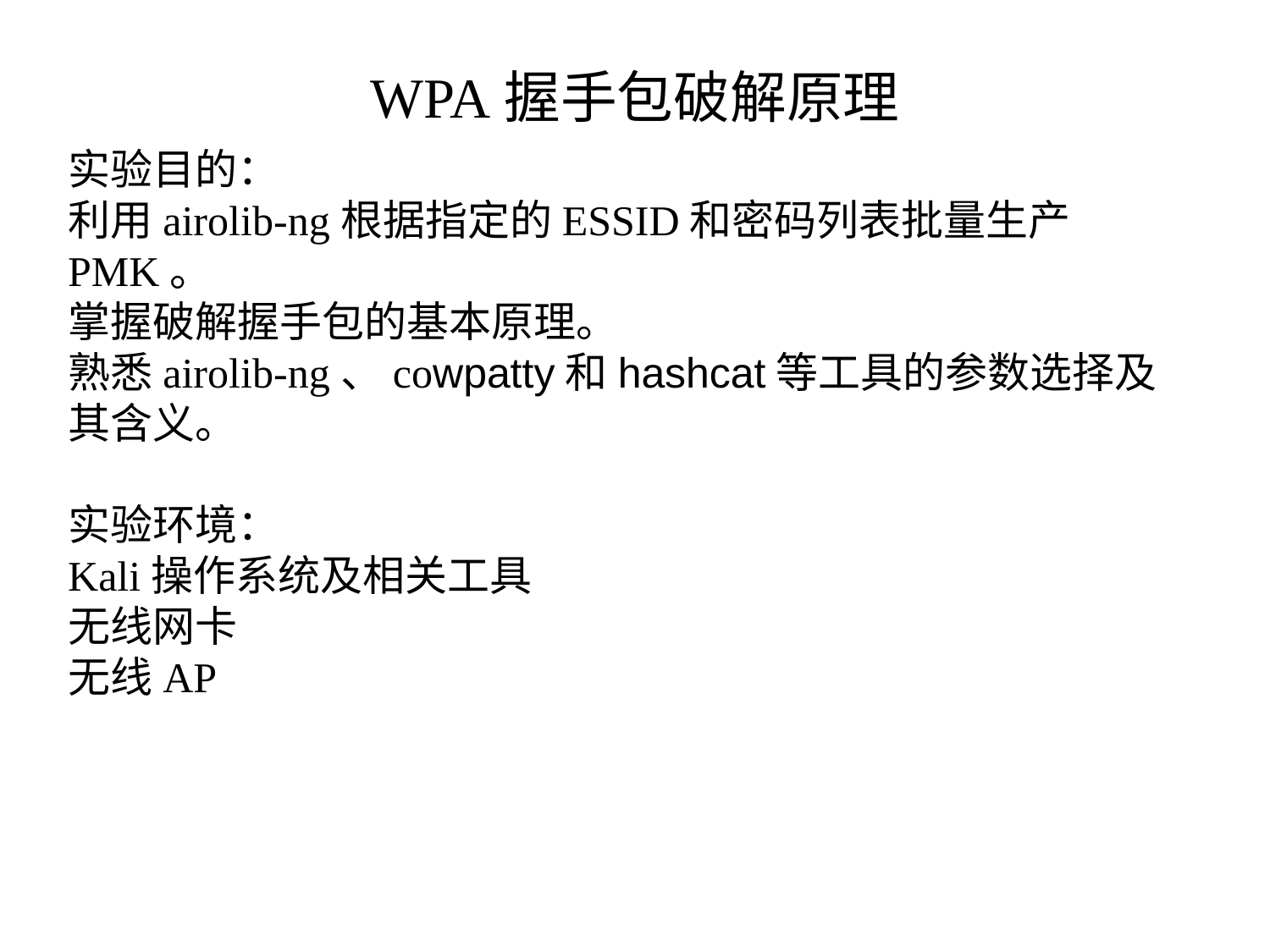

# WPA握手包破解原理
实验目的：
利用airolib-ng根据指定的ESSID和密码列表批量生产PMK。
掌握破解握手包的基本原理。
熟悉airolib-ng、cowpatty和hashcat等工具的参数选择及其含义。

实验环境：
Kali操作系统及相关工具
无线网卡
无线AP